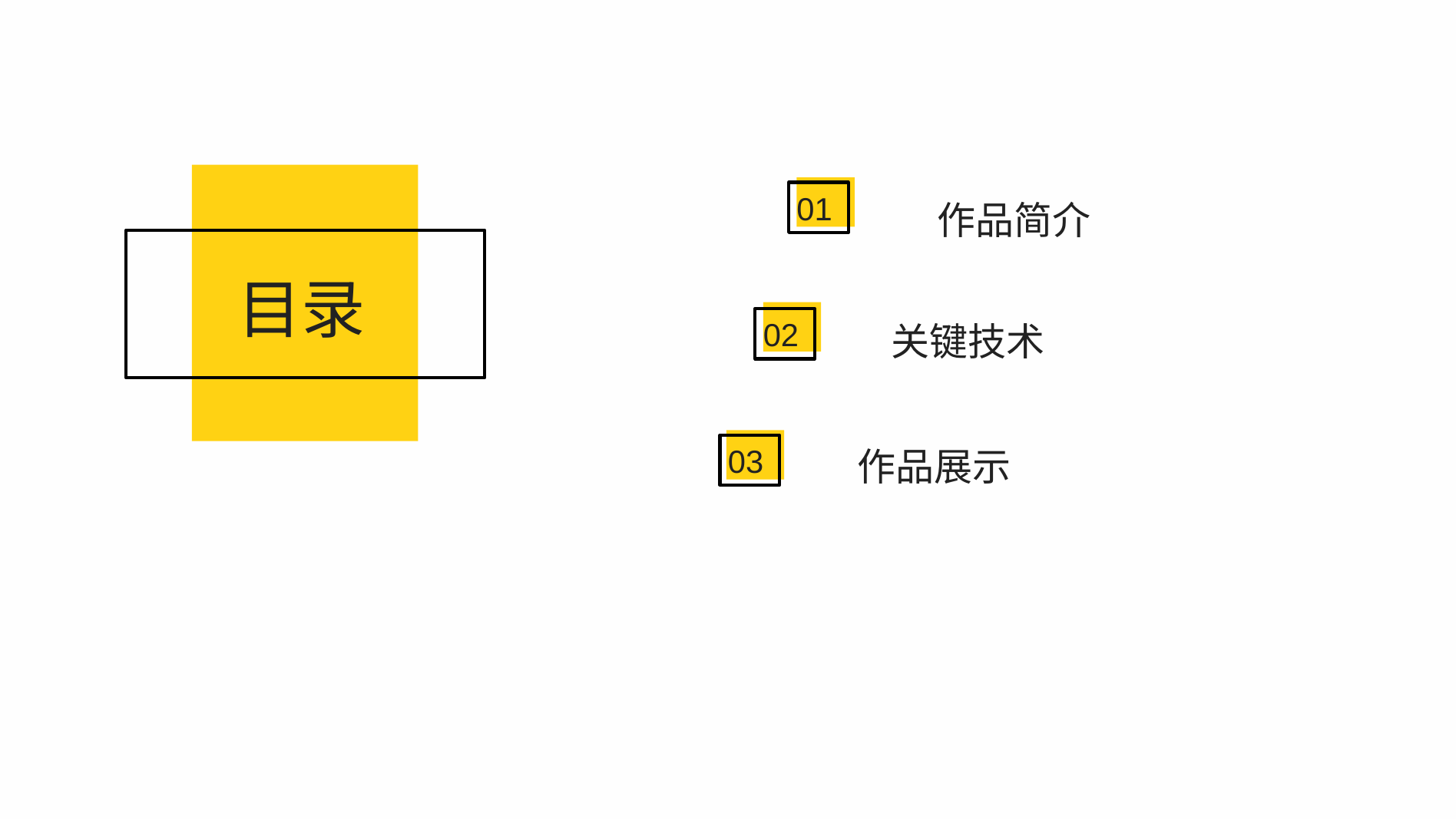

01
作品简介

目录

02
关键技术

03
作品展示